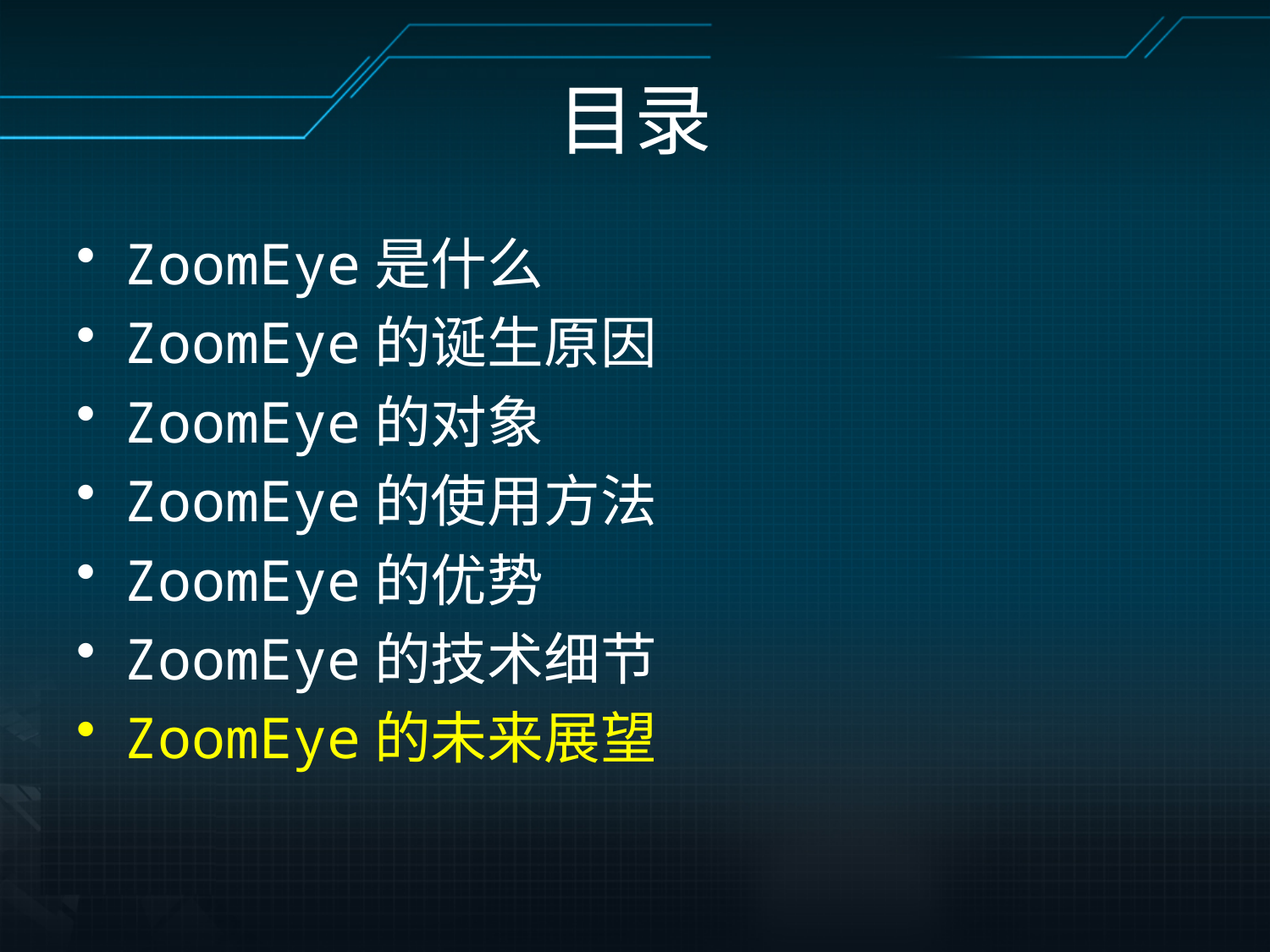

# 目录
ZoomEye是什么
ZoomEye的诞生原因
ZoomEye的对象
ZoomEye的使用方法
ZoomEye的优势
ZoomEye的技术细节
ZoomEye的未来展望